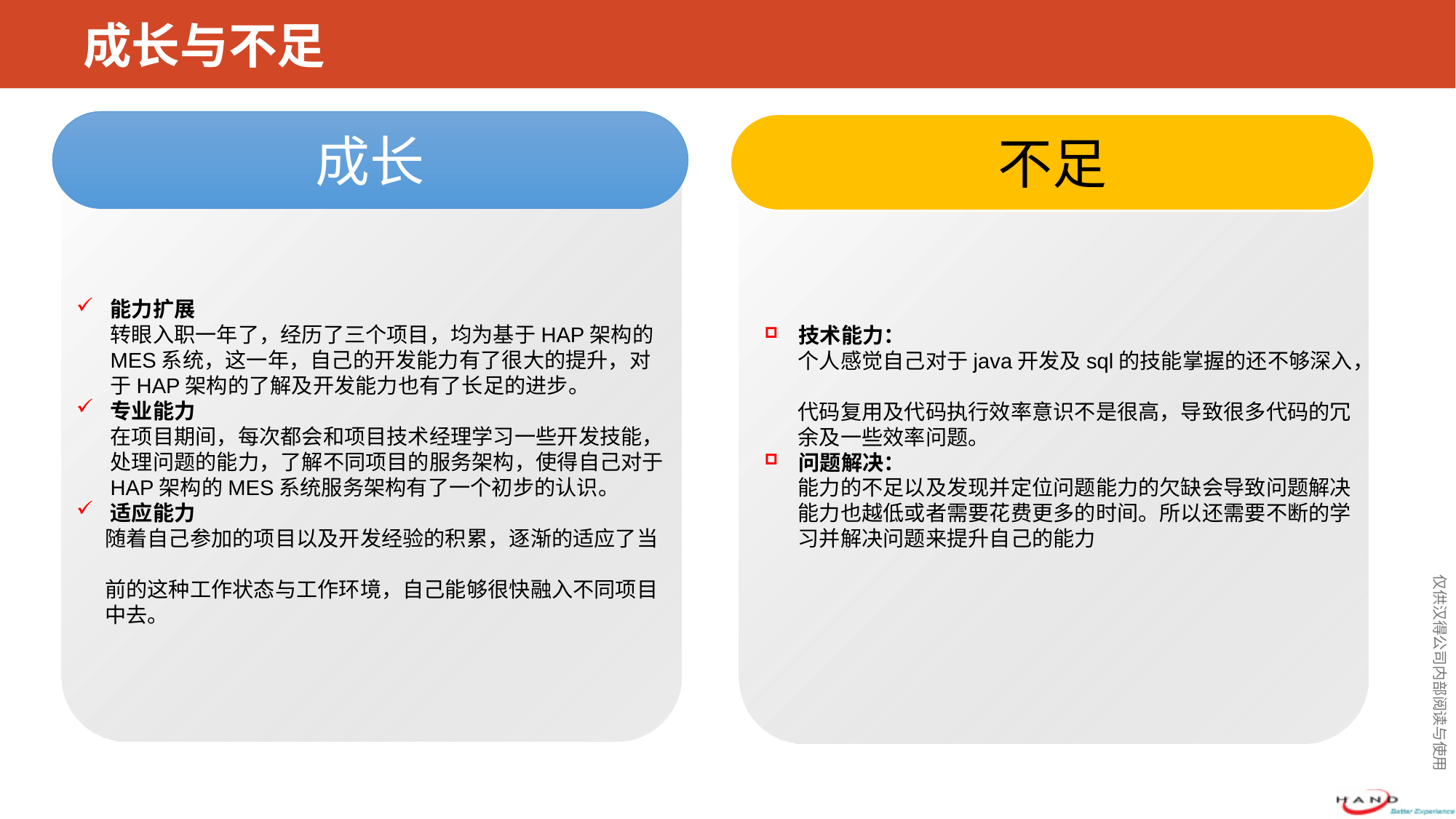

# 成长与不足
成长

能力扩展
转眼入职一年了，经历了三个项目，均为基于HAP架构的MES系统，这一年，自己的开发能力有了很大的提升，对于HAP架构的了解及开发能力也有了长足的进步。
专业能力
在项目期间，每次都会和项目技术经理学习一些开发技能，处理问题的能力，了解不同项目的服务架构，使得自己对于HAP架构的MES系统服务架构有了一个初步的认识。
适应能力
     随着自己参加的项目以及开发经验的积累，逐渐的适应了当
     前的这种工作状态与工作环境，自己能够很快融入不同项目
     中去。
不足

技术能力：
      个人感觉自己对于java开发及sql的技能掌握的还不够深入，
      代码复用及代码执行效率意识不是很高，导致很多代码的冗
      余及一些效率问题。
问题解决：
      能力的不足以及发现并定位问题能力的欠缺会导致问题解决
      能力也越低或者需要花费更多的时间。所以还需要不断的学
      习并解决问题来提升自己的能力